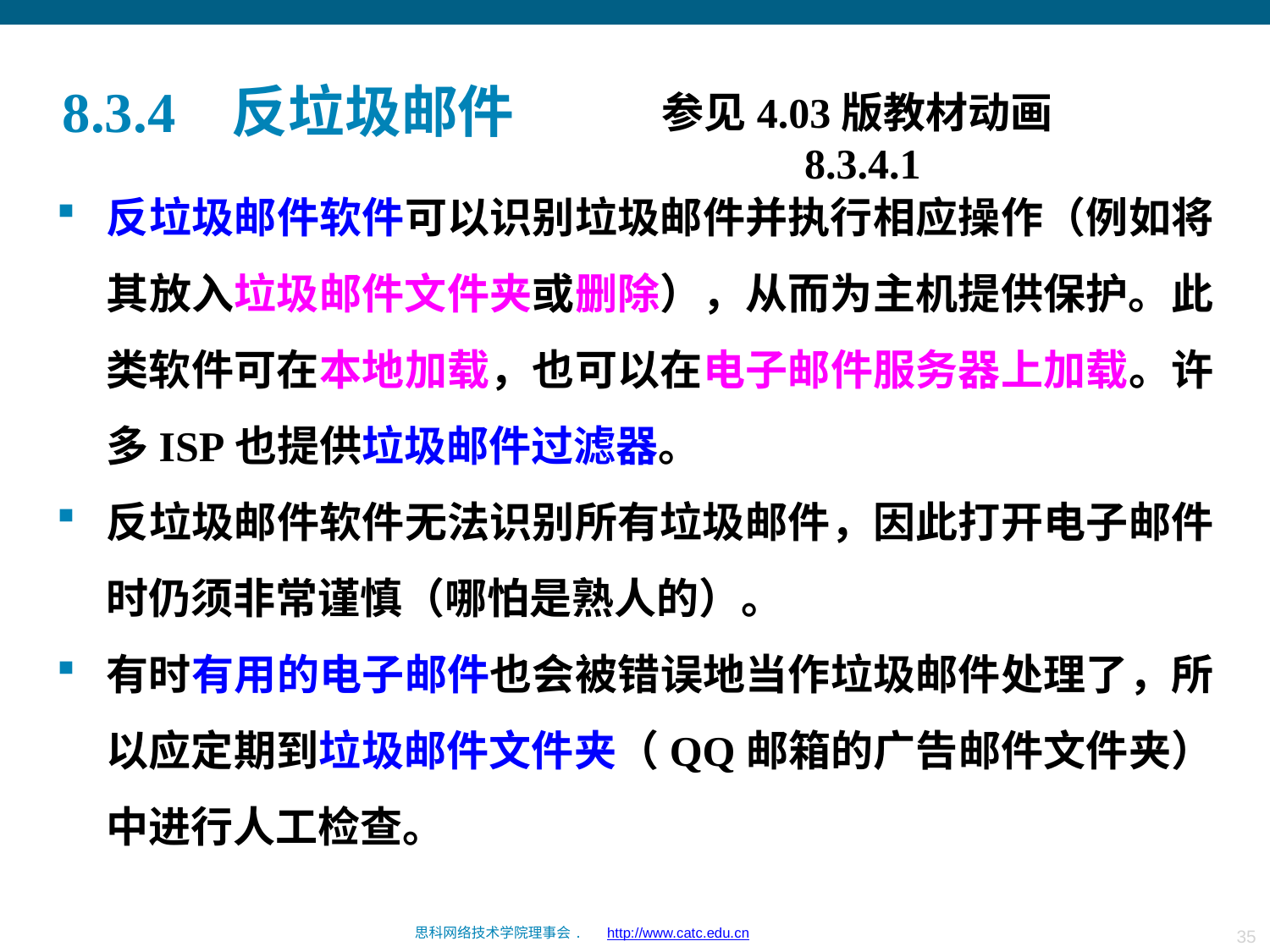

8.3.4   反垃圾邮件
参见4.03版教材动画8.3.4.1
反垃圾邮件软件可以识别垃圾邮件并执行相应操作（例如将其放入垃圾邮件文件夹或删除），从而为主机提供保护。此类软件可在本地加载，也可以在电子邮件服务器上加载。许多ISP也提供垃圾邮件过滤器。
反垃圾邮件软件无法识别所有垃圾邮件，因此打开电子邮件时仍须非常谨慎（哪怕是熟人的）。
有时有用的电子邮件也会被错误地当作垃圾邮件处理了，所以应定期到垃圾邮件文件夹（QQ邮箱的广告邮件文件夹）中进行人工检查。